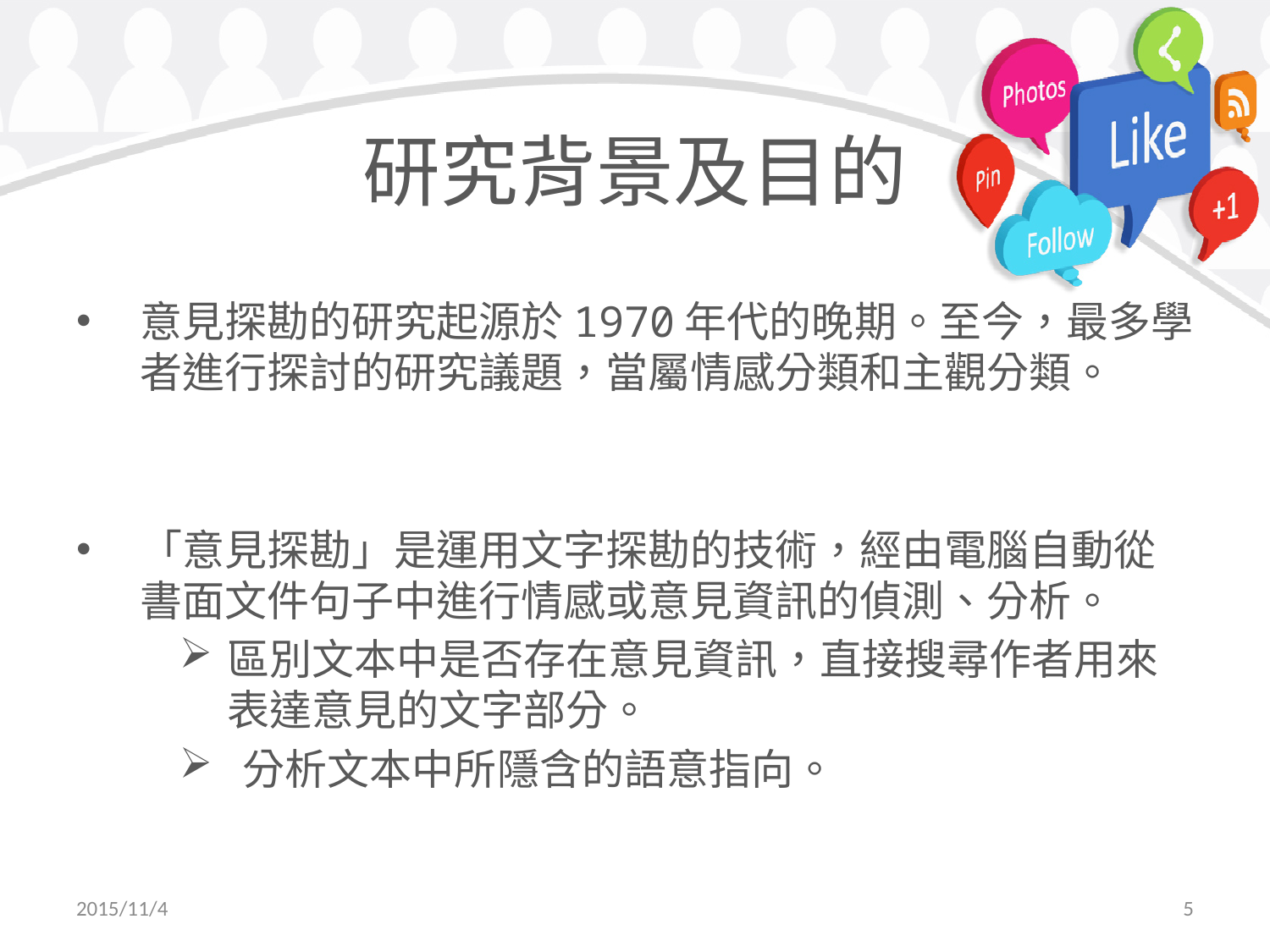

# 研究背景及目的
意見探勘的研究起源於1970年代的晚期。至今，最多學者進行探討的研究議題，當屬情感分類和主觀分類。

「意見探勘」是運用文字探勘的技術，經由電腦自動從書面文件句子中進行情感或意見資訊的偵測、分析。
區別文本中是否存在意見資訊，直接搜尋作者用來表達意見的文字部分。
分析文本中所隱含的語意指向。

2015/11/4
5